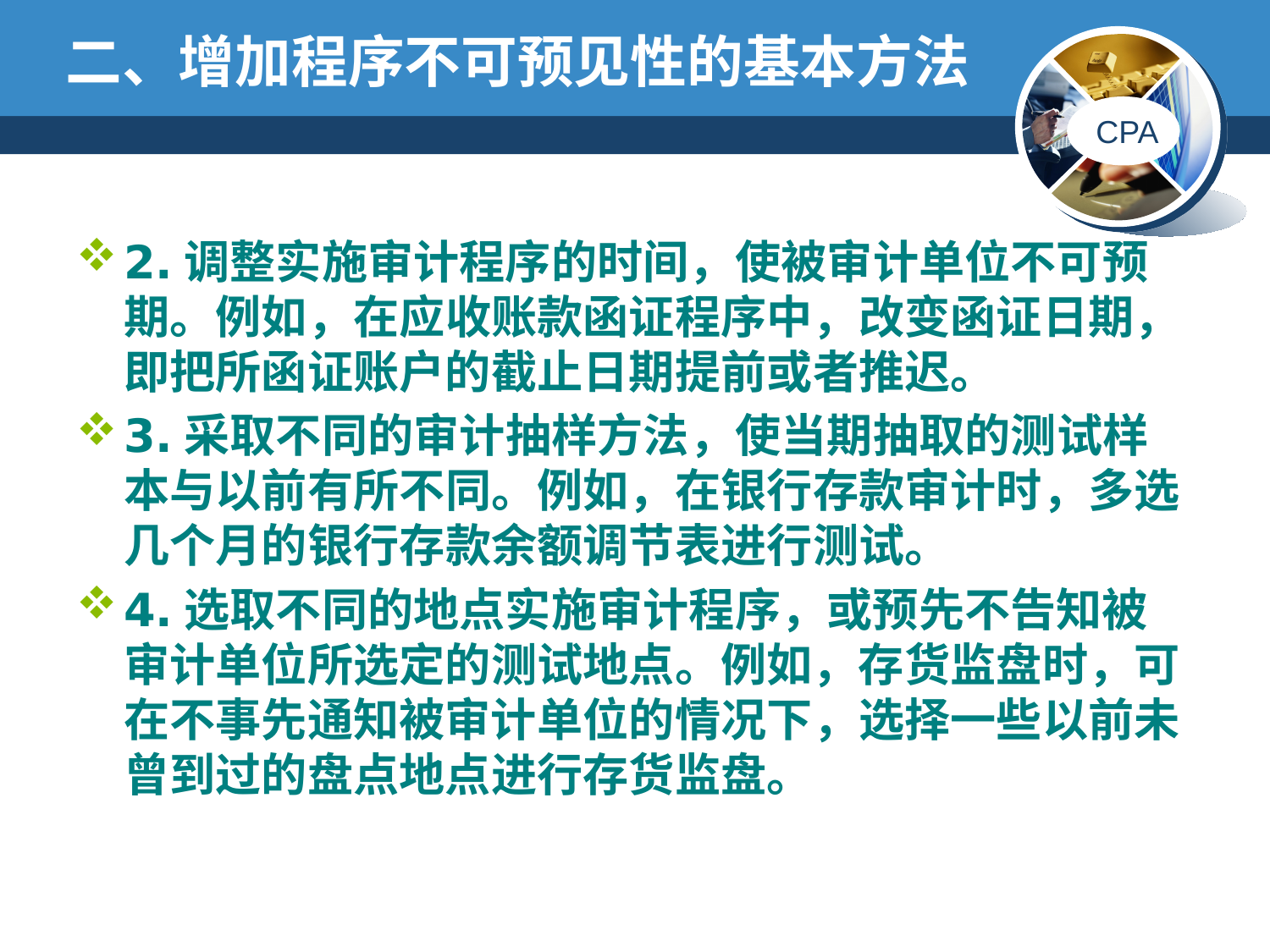

# 二、增加程序不可预见性的基本方法
2.调整实施审计程序的时间，使被审计单位不可预期。例如，在应收账款函证程序中，改变函证日期，即把所函证账户的截止日期提前或者推迟。
3.采取不同的审计抽样方法，使当期抽取的测试样本与以前有所不同。例如，在银行存款审计时，多选几个月的银行存款余额调节表进行测试。
4.选取不同的地点实施审计程序，或预先不告知被审计单位所选定的测试地点。例如，存货监盘时，可在不事先通知被审计单位的情况下，选择一些以前未曾到过的盘点地点进行存货监盘。